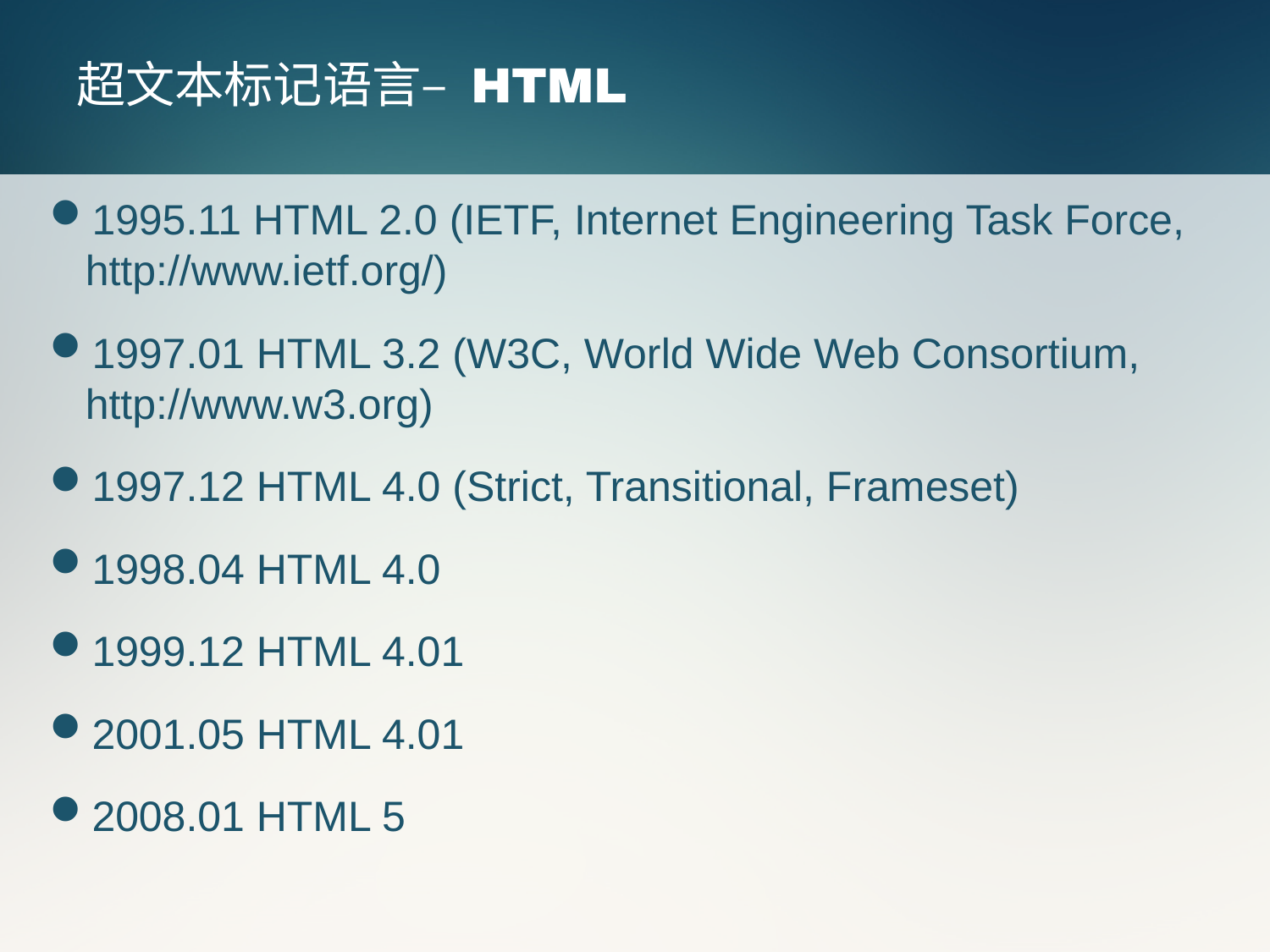

# 超文本标记语言– HTML
1995.11 HTML 2.0 (IETF, Internet Engineering Task Force, http://www.ietf.org/)
1997.01 HTML 3.2 (W3C, World Wide Web Consortium, http://www.w3.org)
1997.12 HTML 4.0 (Strict, Transitional, Frameset)
1998.04 HTML 4.0
1999.12 HTML 4.01
2001.05 HTML 4.01
2008.01 HTML 5